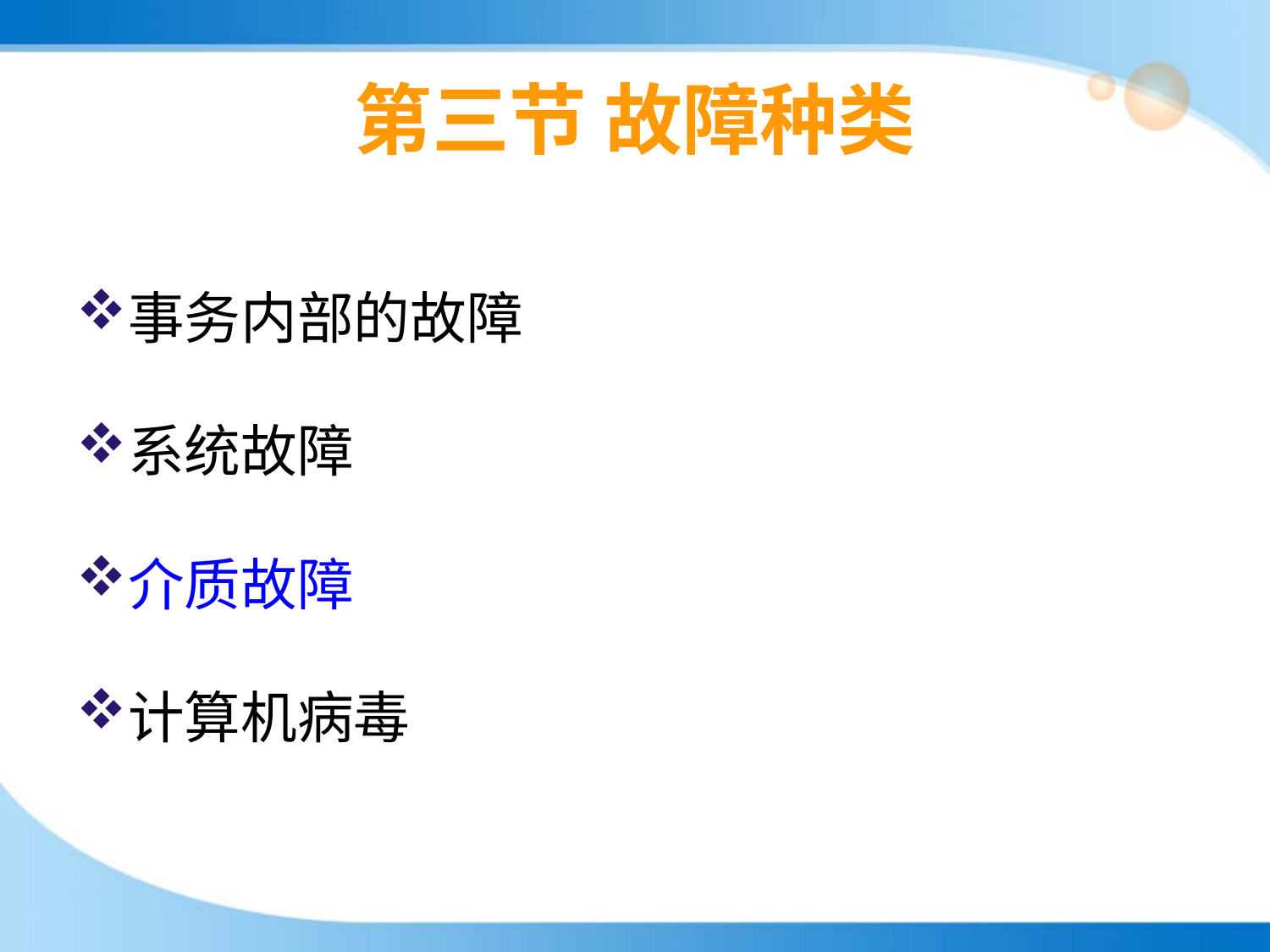

# 第三节 故障种类
事务内部的故障
系统故障
介质故障
计算机病毒